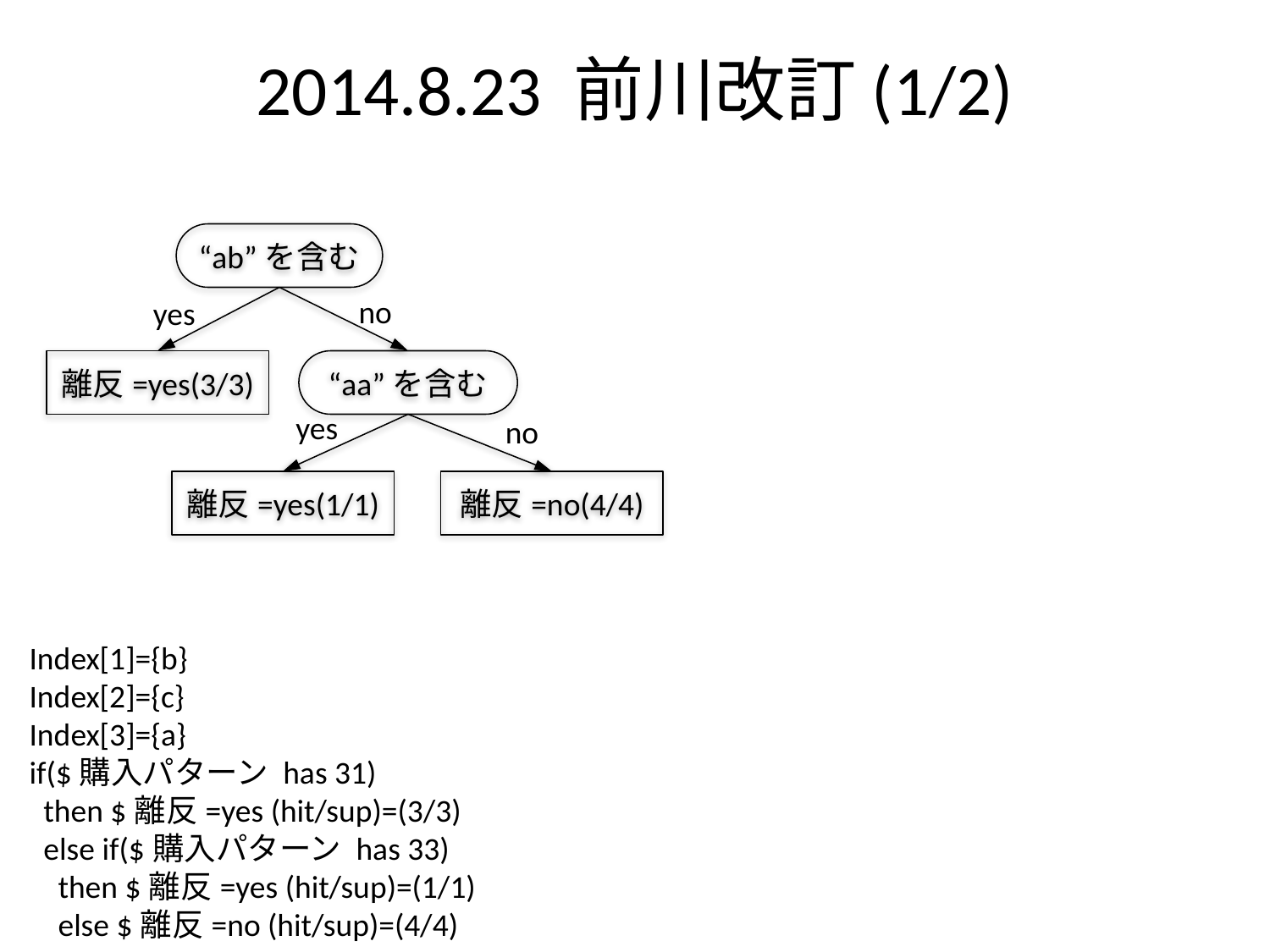

# 2014.8.23 前川改訂(1/2)
“ab”を含む
no
yes
離反=yes(3/3)
“aa”を含む
yes
no
離反=yes(1/1)
離反=no(4/4)
Index[1]={b}
Index[2]={c}
Index[3]={a}
if($購入パターン has 31)
  then $離反=yes (hit/sup)=(3/3)
  else if($購入パターン has 33)
    then $離反=yes (hit/sup)=(1/1)
    else $離反=no (hit/sup)=(4/4)